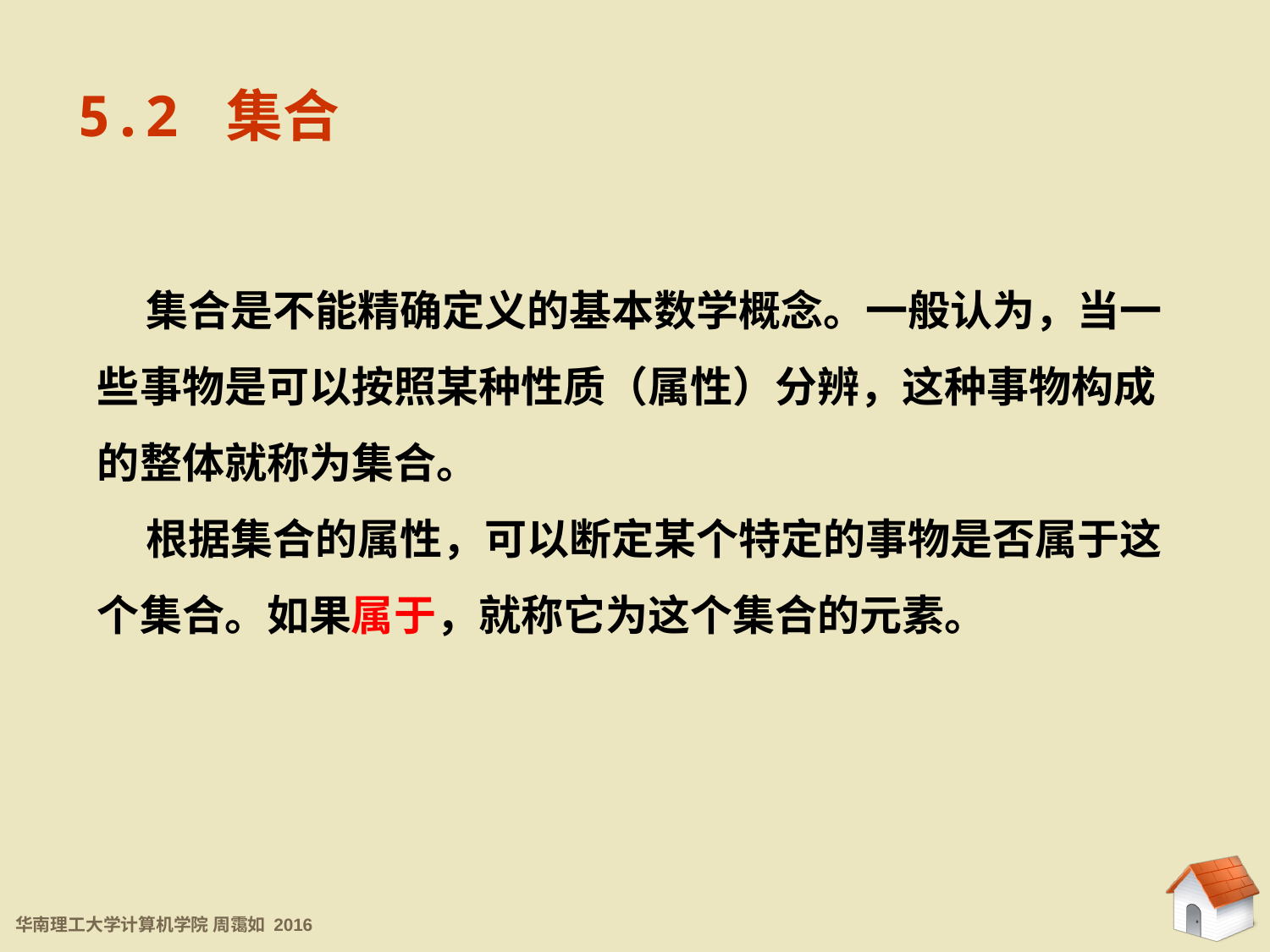

5.2 集合
    集合是不能精确定义的基本数学概念。一般认为，当一些事物是可以按照某种性质（属性）分辨，这种事物构成的整体就称为集合。
    根据集合的属性，可以断定某个特定的事物是否属于这个集合。如果属于，就称它为这个集合的元素。